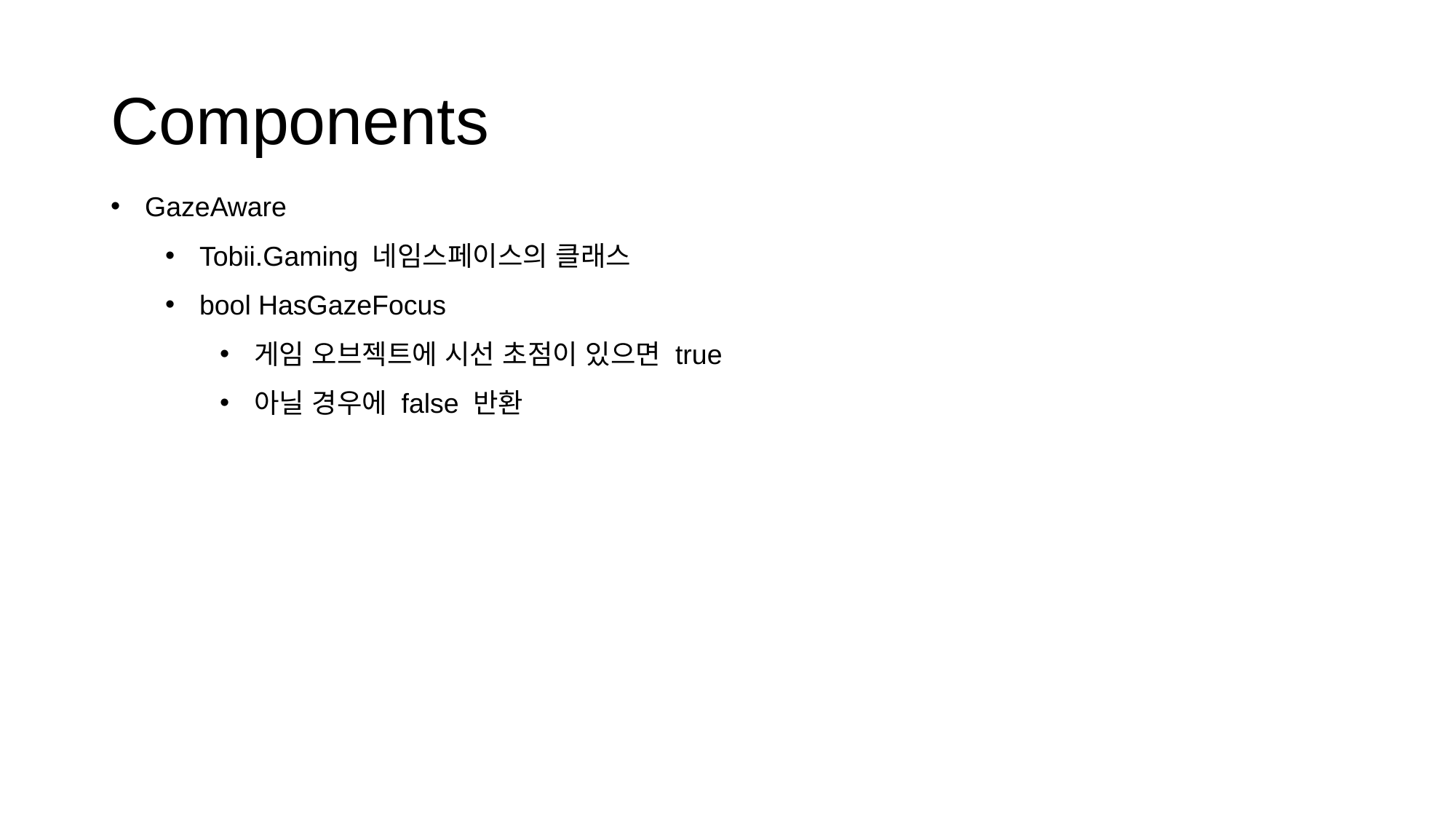

# Components
GazeAware
Tobii.Gaming 네임스페이스의 클래스
bool HasGazeFocus
게임 오브젝트에 시선 초점이 있으면 true
아닐 경우에 false 반환